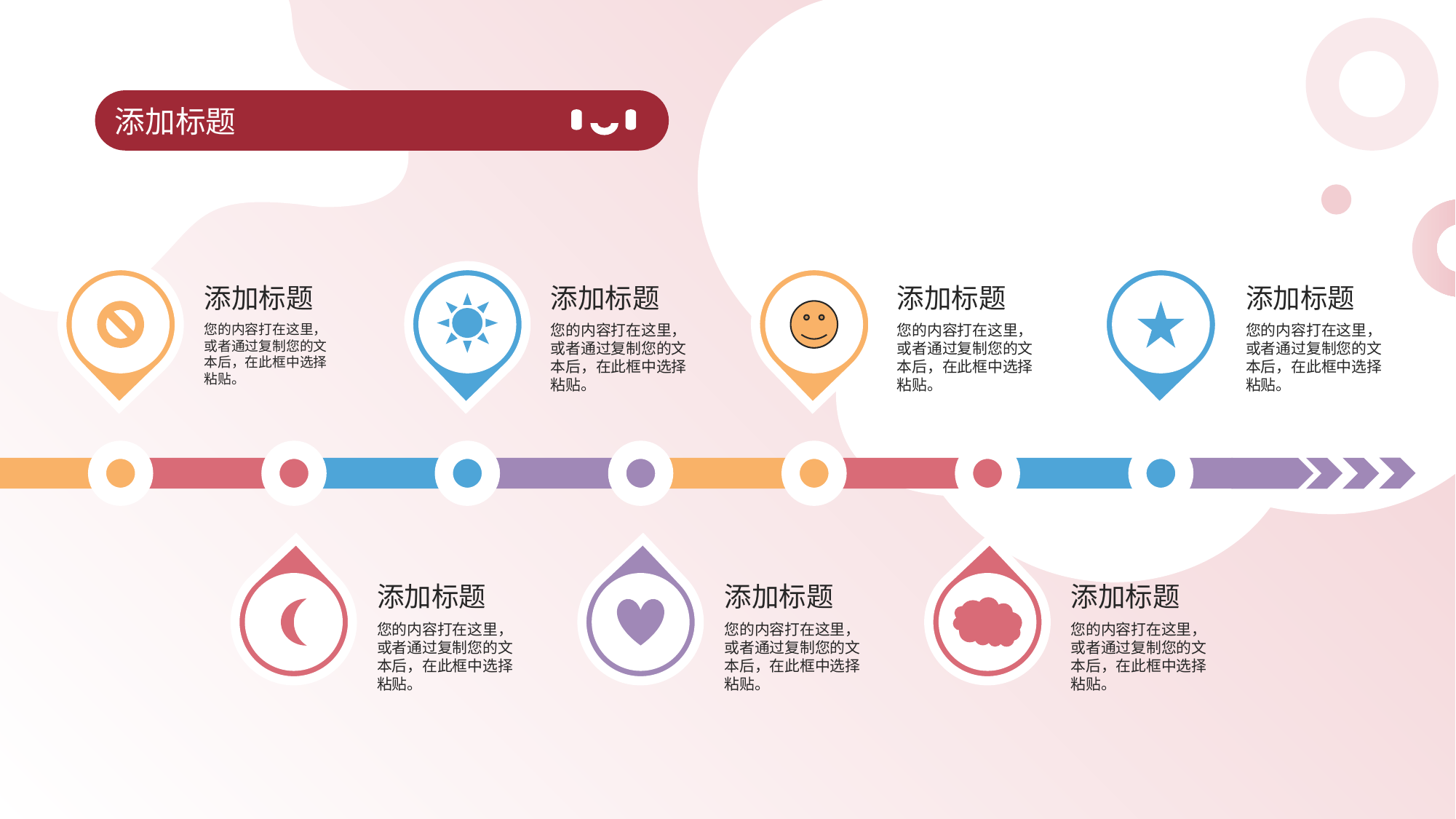

添加标题

添加标题
您的内容打在这里，
或者通过复制您的文
本后，在此框中选择
粘贴。

添加标题
您的内容打在这里，或者通过复制您的文本后，在此框中选择粘贴。

添加标题
您的内容打在这里，或者通过复制您的文本后，在此框中选择粘贴。

添加标题
您的内容打在这里，或者通过复制您的文本后，在此框中选择粘贴。

添加标题
您的内容打在这里，或者通过复制您的文本后，在此框中选择粘贴。
添加标题
您的内容打在这里，或者通过复制您的文本后，在此框中选择粘贴。
添加标题
您的内容打在这里，或者通过复制您的文本后，在此框中选择粘贴。